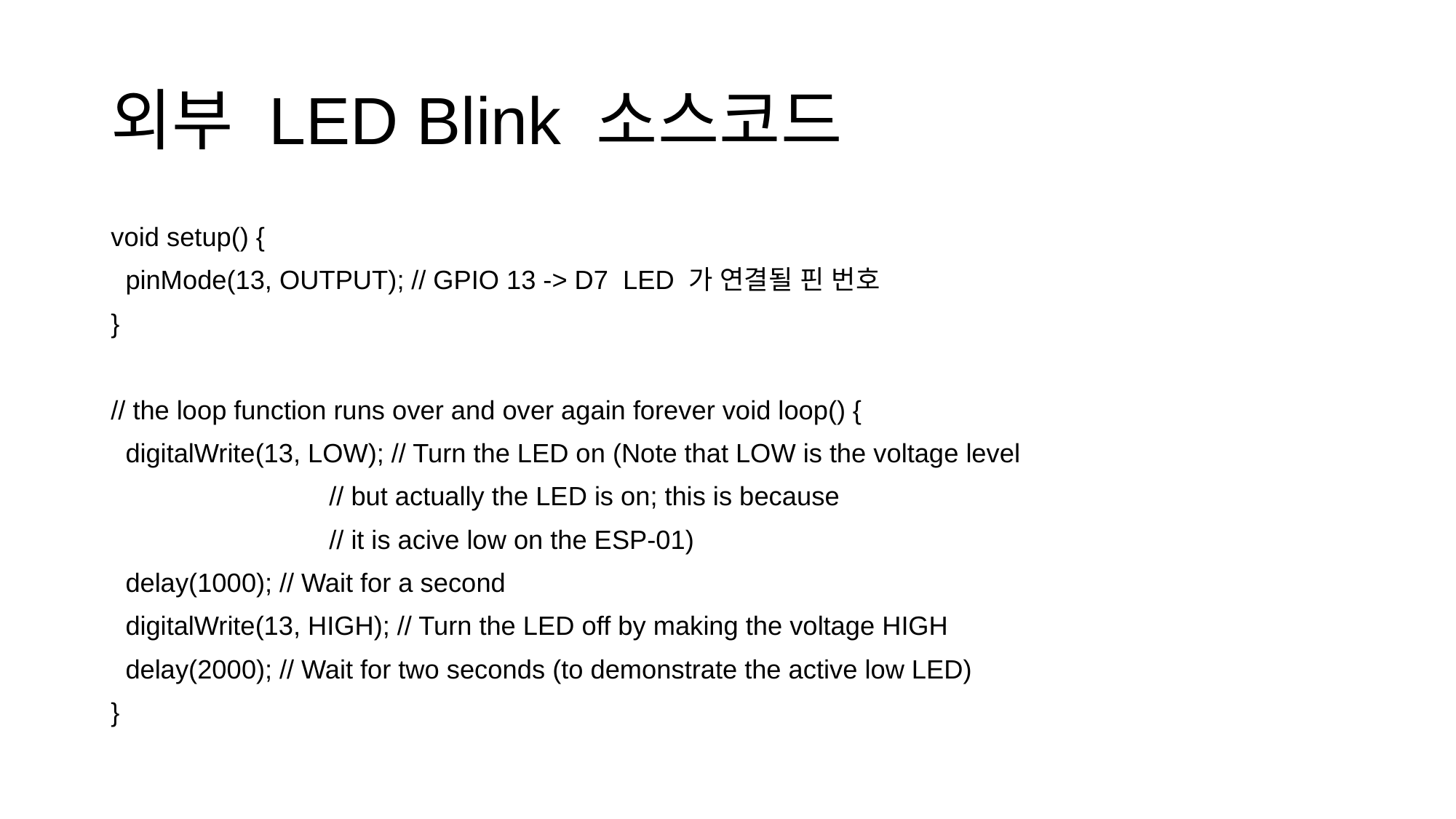

# 외부 LED Blink 소스코드
void setup() {
  pinMode(13, OUTPUT); // GPIO 13 -> D7  LED 가 연결될 핀 번호
}

// the loop function runs over and over again forever void loop() {
  digitalWrite(13, LOW); // Turn the LED on (Note that LOW is the voltage level
                              // but actually the LED is on; this is because
                              // it is acive low on the ESP-01)
  delay(1000); // Wait for a second
  digitalWrite(13, HIGH); // Turn the LED off by making the voltage HIGH
  delay(2000); // Wait for two seconds (to demonstrate the active low LED)
}